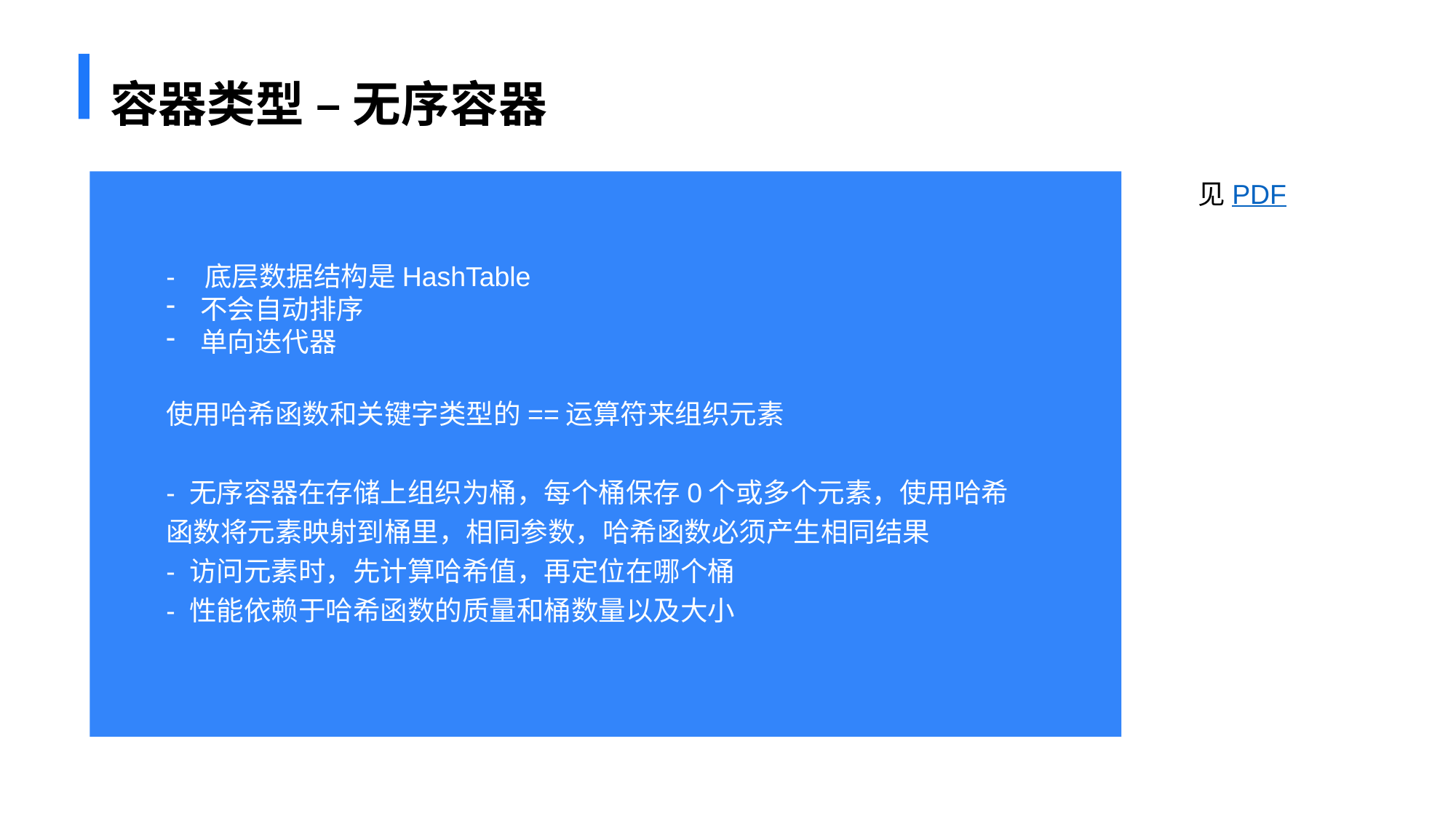

# 容器类型 – 无序容器

见PDF
网点重组
-   底层数据结构是HashTable
不会自动排序
单向迭代器

使用哈希函数和关键字类型的==运算符来组织元素

- 无序容器在存储上组织为桶，每个桶保存0个或多个元素，使用哈希函数将元素映射到桶里，相同参数，哈希函数必须产生相同结果
- 访问元素时，先计算哈希值，再定位在哪个桶
- 性能依赖于哈希函数的质量和桶数量以及大小

责任到人，盘点经销商；分级管理，建立热点市场